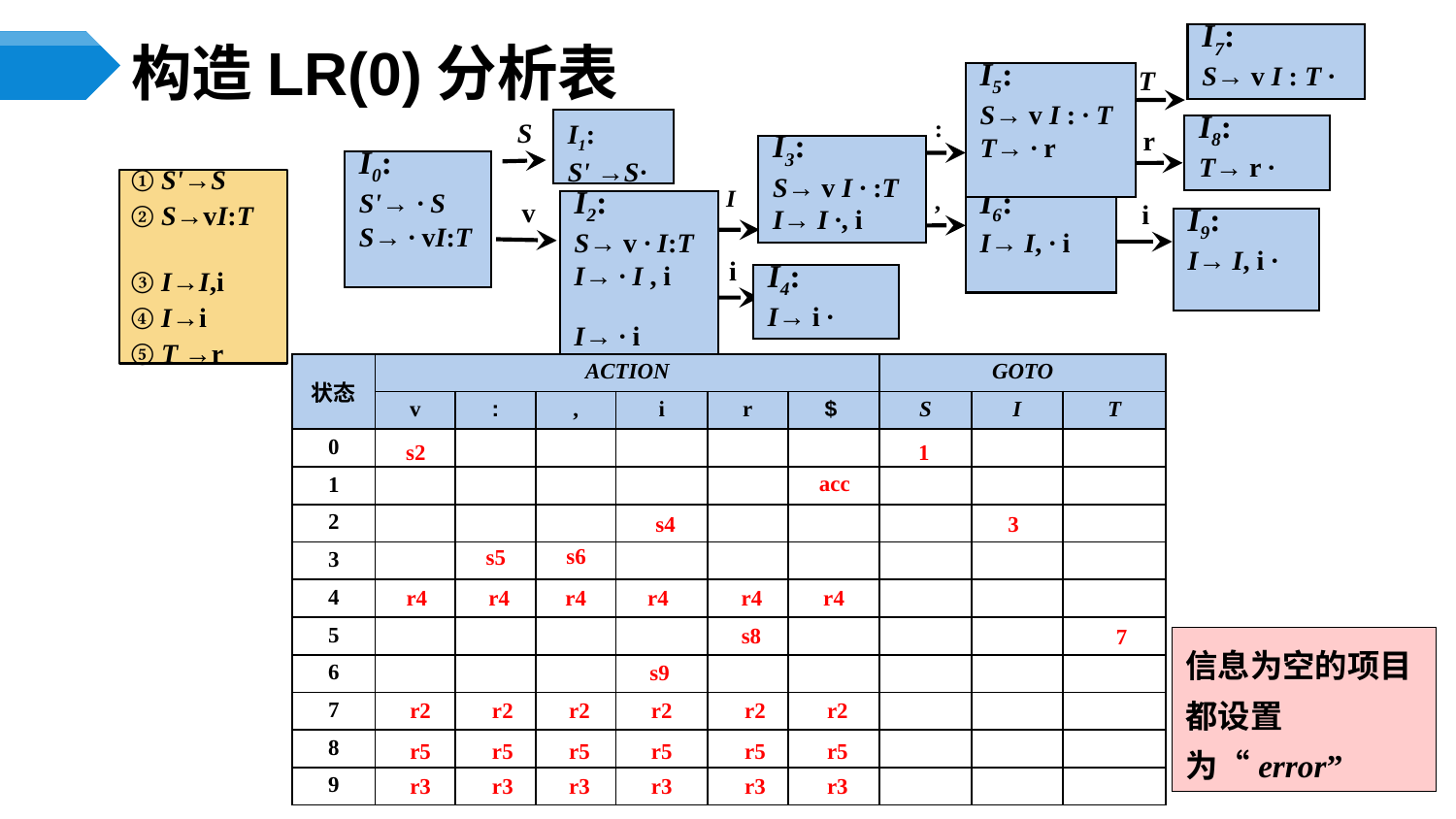

I7:
S→ v I : T ·
T
I5:
S→ v I : · T
T→ · r

:
S
I1:
S' →S·

I8:
T→ r ·
r
I3:
S→ v I · :T
I→ I ·, i
I0:
S'→ · S
S→ · vI:T

① S'→S
② S→vI:T
③ I→I,i
④ I→i
⑤ T →r
I
,
v

i
I2:
S→ v · I:T
I→ · I , i
I→ · i
I6:
I→ I, · i
I9:
I→ I, i ·

i
I4:
I→ i ·

构造LR(0)分析表
| 状态 | ACTION |  |  |  |  |  | GOTO |  |  |
| --- | --- | --- | --- | --- | --- | --- | --- | --- | --- |
|  | v | : | , | i | r | $ | S | I | T |
| 0 |  |  |  |  |  |  |  |  |  |
| 1 |  |  |  |  |  |  |  |  |  |
| 2 |  |  |  |  |  |  |  |  |  |
| 3 |  |  |  |  |  |  |  |  |  |
| 4 |  |  |  |  |  |  |  |  |  |
| 5 |  |  |  |  |  |  |  |  |  |
| 6 |  |  |  |  |  |  |  |  |  |
| 7 |  |  |  |  |  |  |  |  |  |
| 8 |  |  |  |  |  |  |  |  |  |
| 9 |  |  |  |  |  |  |  |  |  |
s2
1
acc
s4
3
s6
s5
r4           r4          r4           r4             r4           r4
s8
7
信息为空的项目都设置为“error”
s9
r2           r2          r2           r2             r2           r2
r5           r5          r5           r5             r5           r5
r3           r3          r3           r3             r3           r3